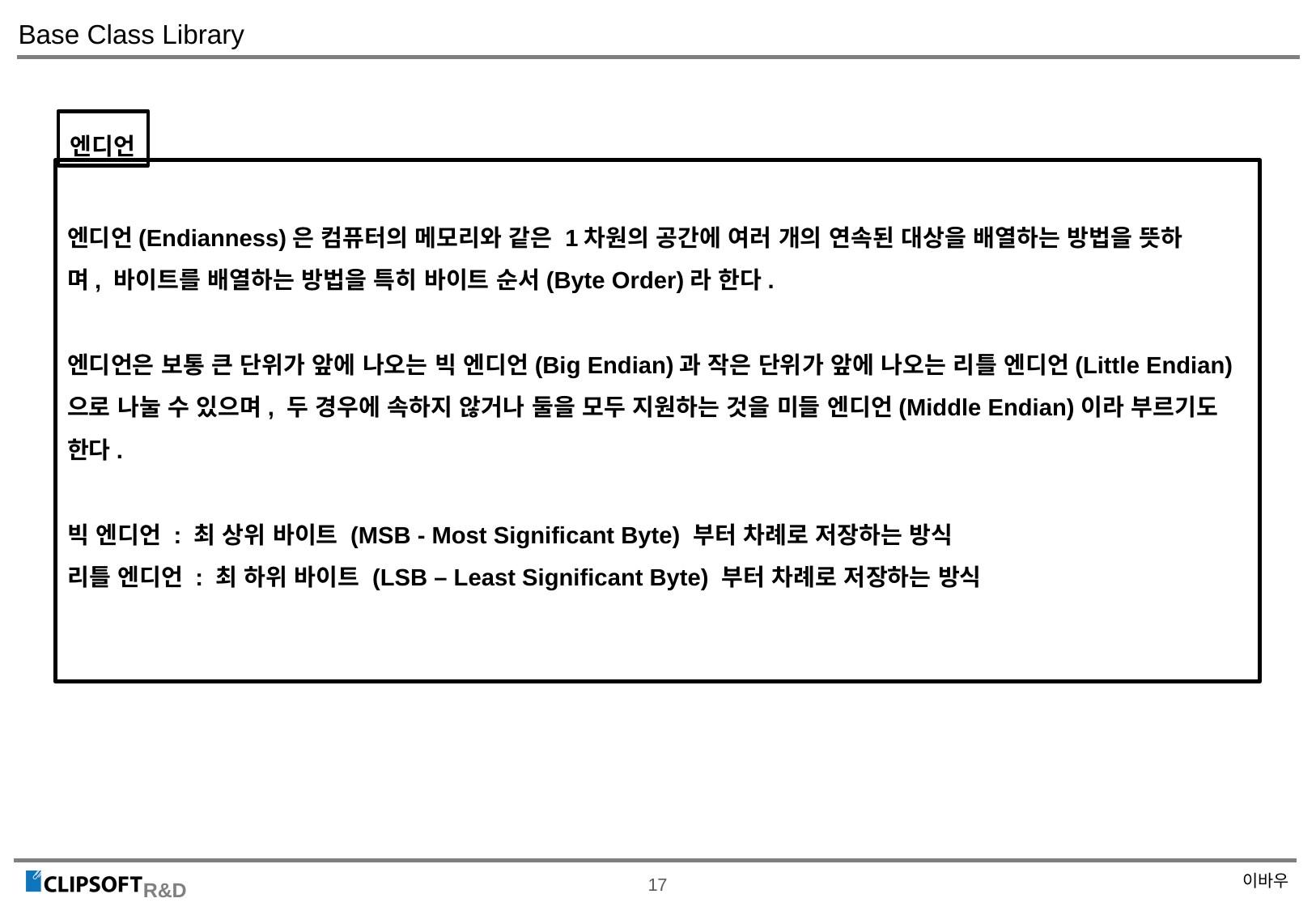

# Base Class Library
엔디언

엔디언(Endianness)은 컴퓨터의 메모리와 같은 1차원의 공간에 여러 개의 연속된 대상을 배열하는 방법을 뜻하
며, 바이트를 배열하는 방법을 특히 바이트 순서(Byte Order)라 한다.

엔디언은 보통 큰 단위가 앞에 나오는 빅 엔디언(Big Endian)과 작은 단위가 앞에 나오는 리틀 엔디언(Little Endian)으로 나눌 수 있으며, 두 경우에 속하지 않거나 둘을 모두 지원하는 것을 미들 엔디언(Middle Endian)이라 부르기도 한다.

빅 엔디언 : 최 상위 바이트 (MSB - Most Significant Byte) 부터 차례로 저장하는 방식
리틀 엔디언 : 최 하위 바이트 (LSB – Least Significant Byte) 부터 차례로 저장하는 방식

이바우